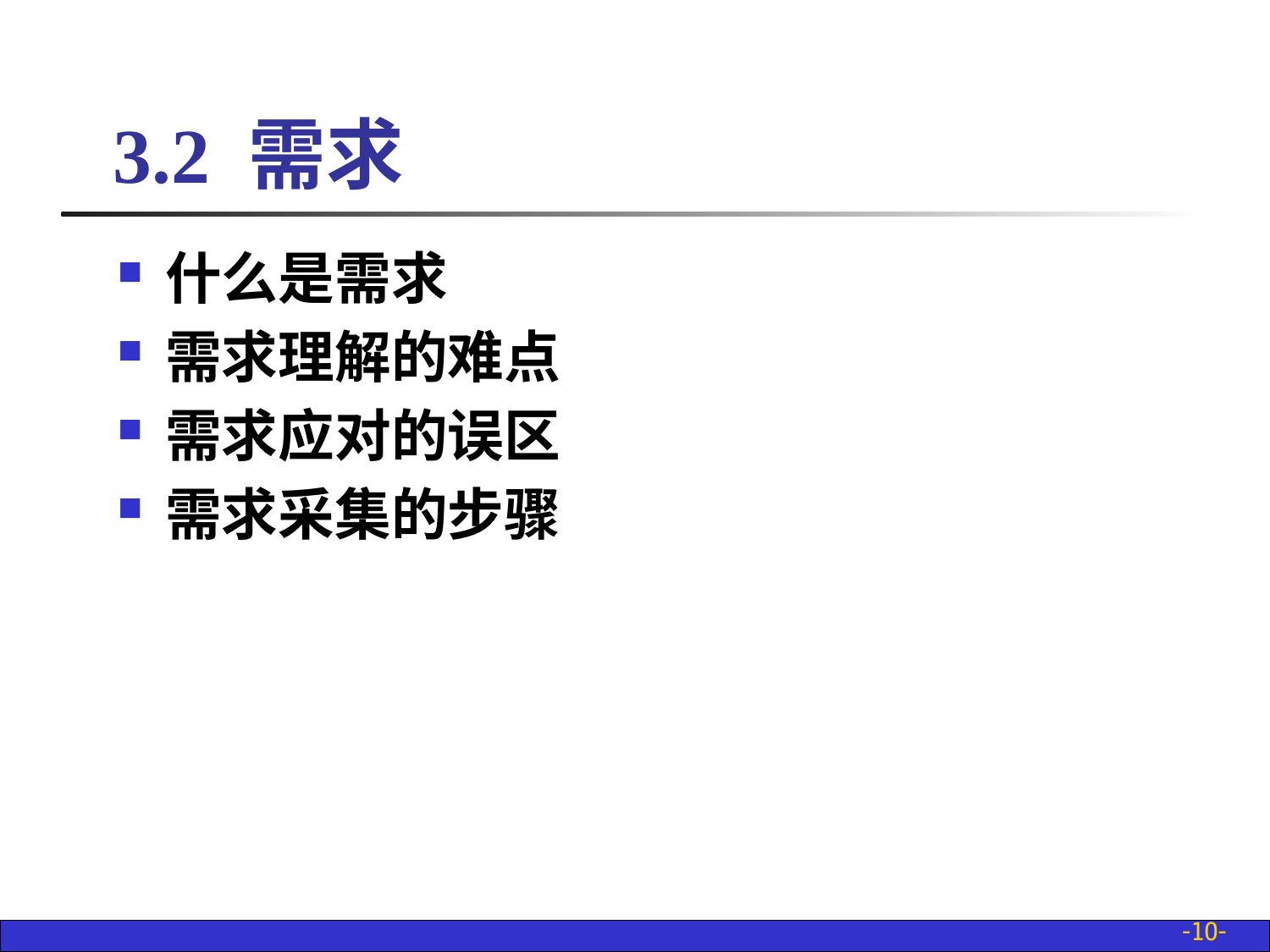

# 3.2 需求
什么是需求
需求理解的难点
需求应对的误区
需求采集的步骤
-10-